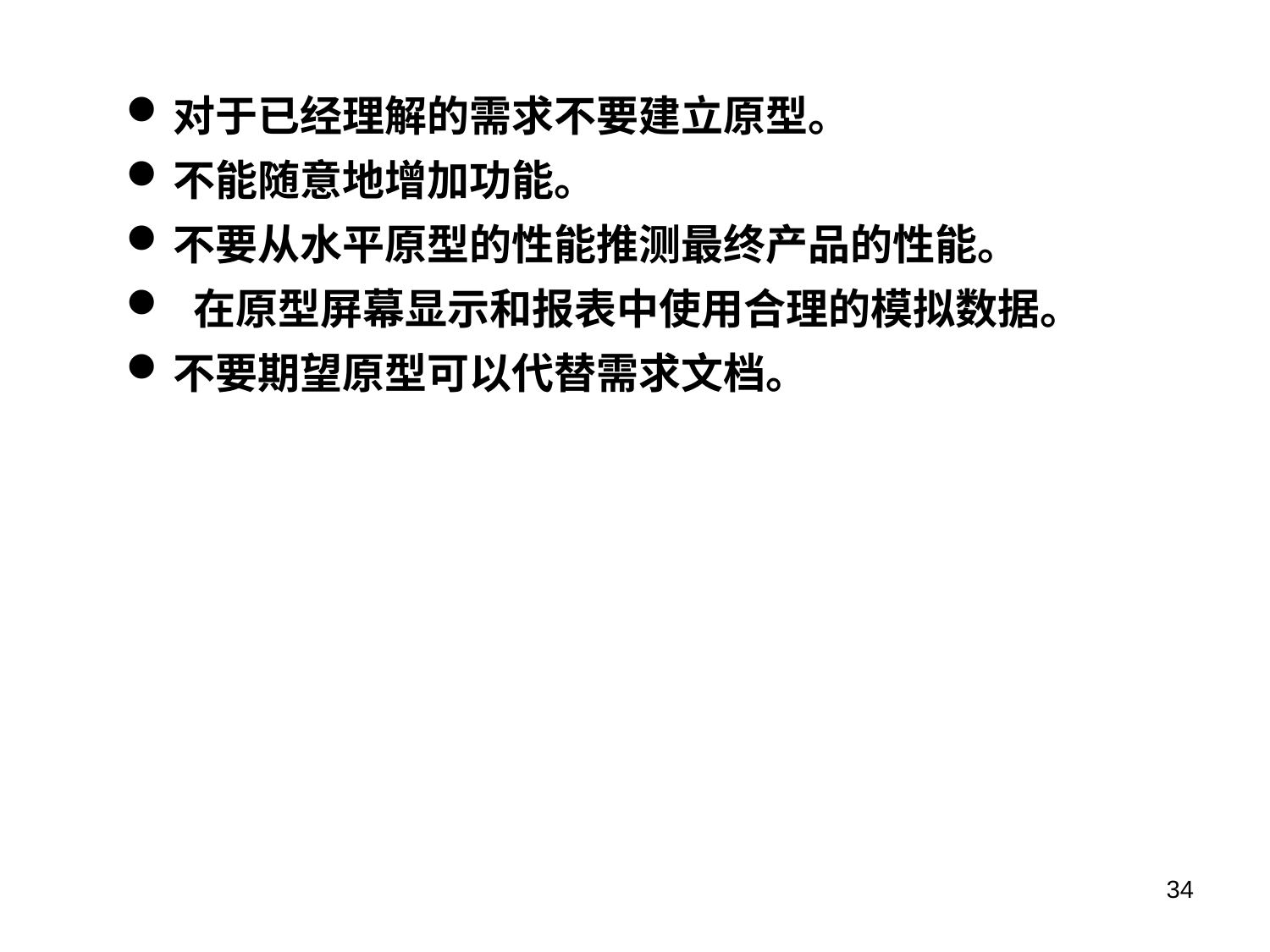

对于已经理解的需求不要建立原型。
不能随意地增加功能。
不要从水平原型的性能推测最终产品的性能。
 在原型屏幕显示和报表中使用合理的模拟数据。
不要期望原型可以代替需求文档。

34